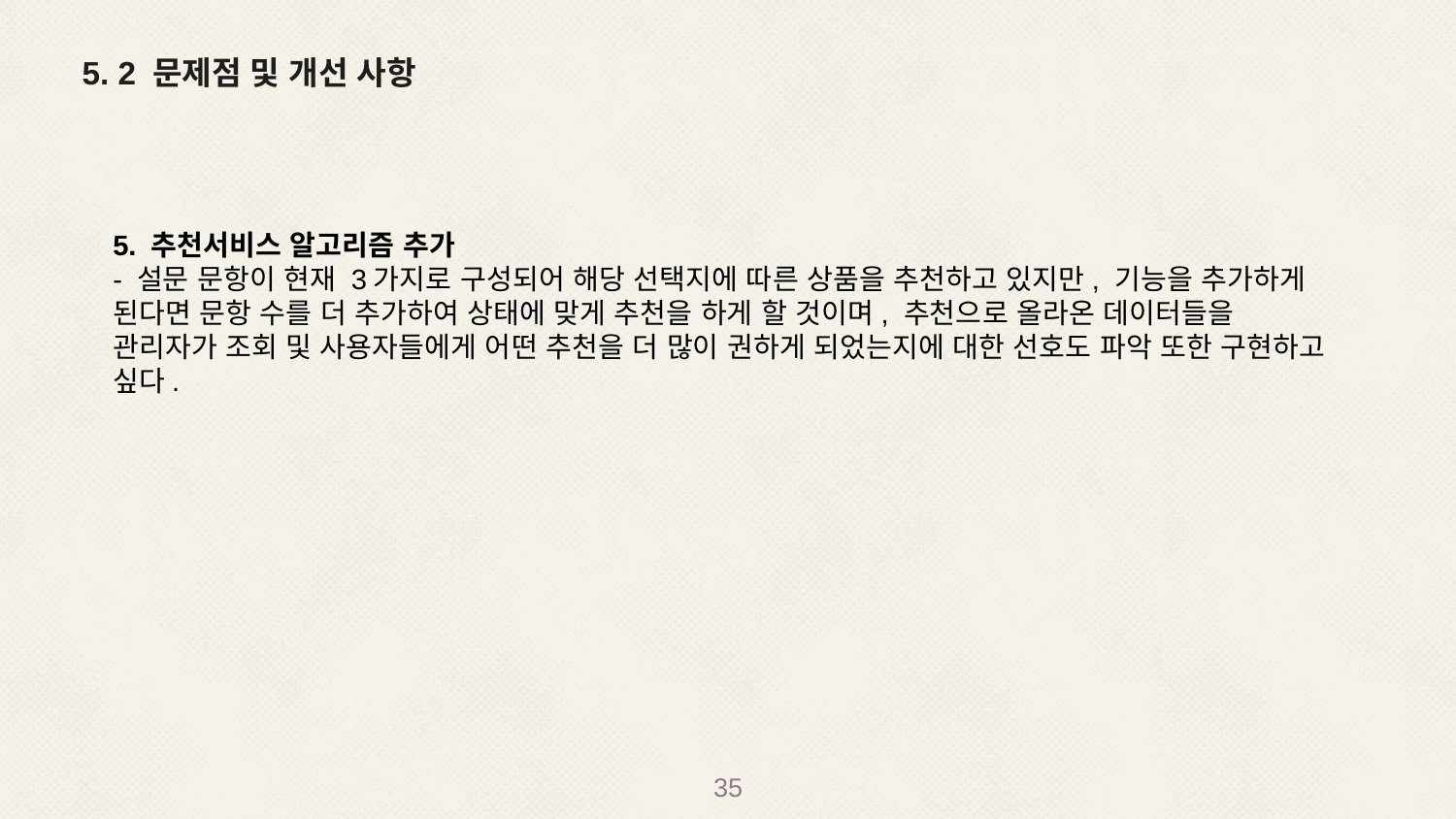

5. 2 문제점 및 개선 사항

5. 추천서비스 알고리즘 추가
- 설문 문항이 현재 3가지로 구성되어 해당 선택지에 따른 상품을 추천하고 있지만, 기능을 추가하게 된다면 문항 수를 더 추가하여 상태에 맞게 추천을 하게 할 것이며, 추천으로 올라온 데이터들을 관리자가 조회 및 사용자들에게 어떤 추천을 더 많이 권하게 되었는지에 대한 선호도 파악 또한 구현하고 싶다.
35